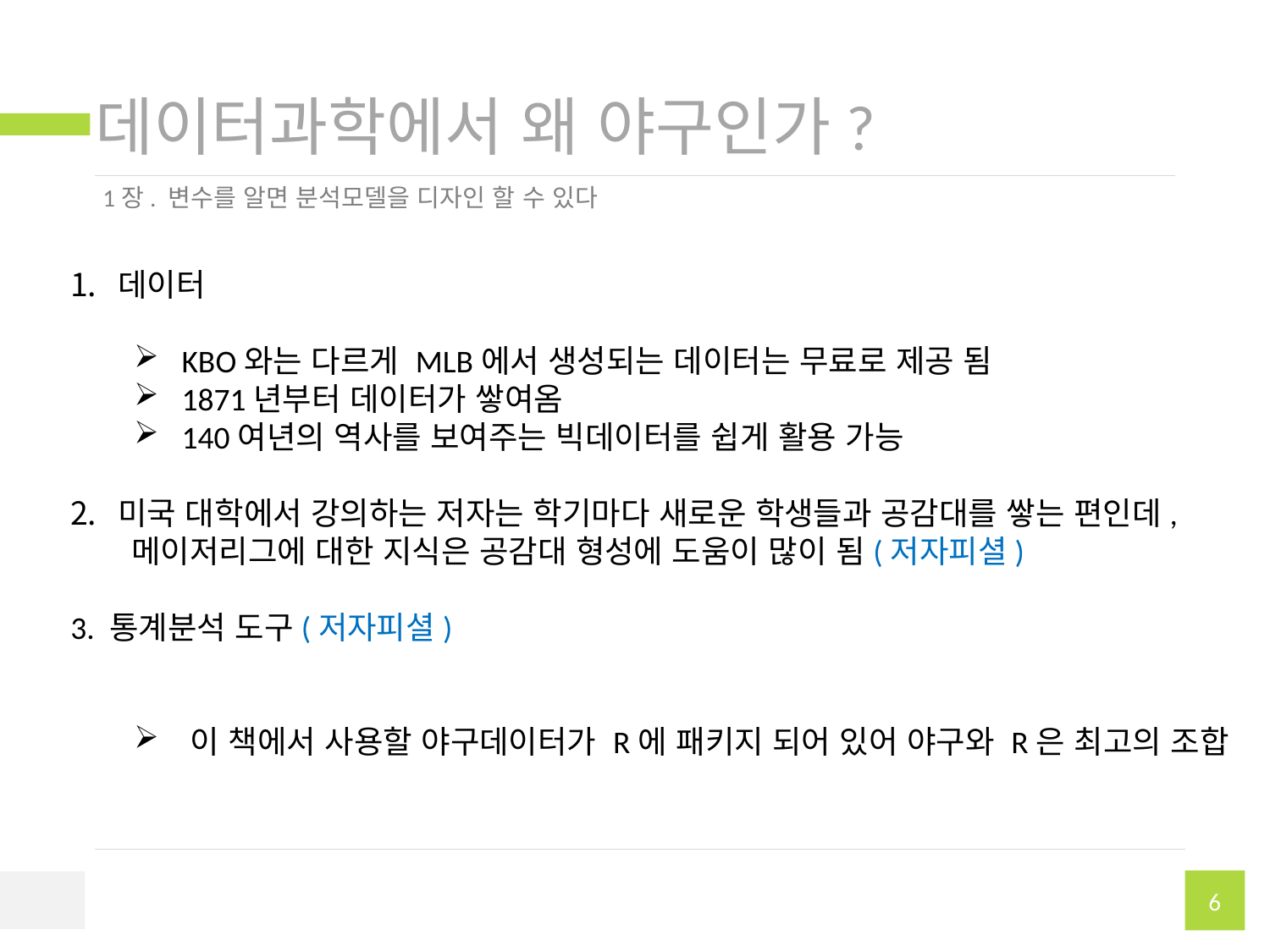

# 데이터과학에서 왜 야구인가?
1장. 변수를 알면 분석모델을 디자인 할 수 있다
데이터

KBO와는 다르게 MLB에서 생성되는 데이터는 무료로 제공 됨
1871년부터 데이터가 쌓여옴
140여년의 역사를 보여주는 빅데이터를 쉽게 활용 가능

미국 대학에서 강의하는 저자는 학기마다 새로운 학생들과 공감대를 쌓는 편인데,
      메이저리그에 대한 지식은 공감대 형성에 도움이 많이 됨(저자피셜)

3. 통계분석 도구(저자피셜)

 이 책에서 사용할 야구데이터가 R에 패키지 되어 있어 야구와 R은 최고의 조합